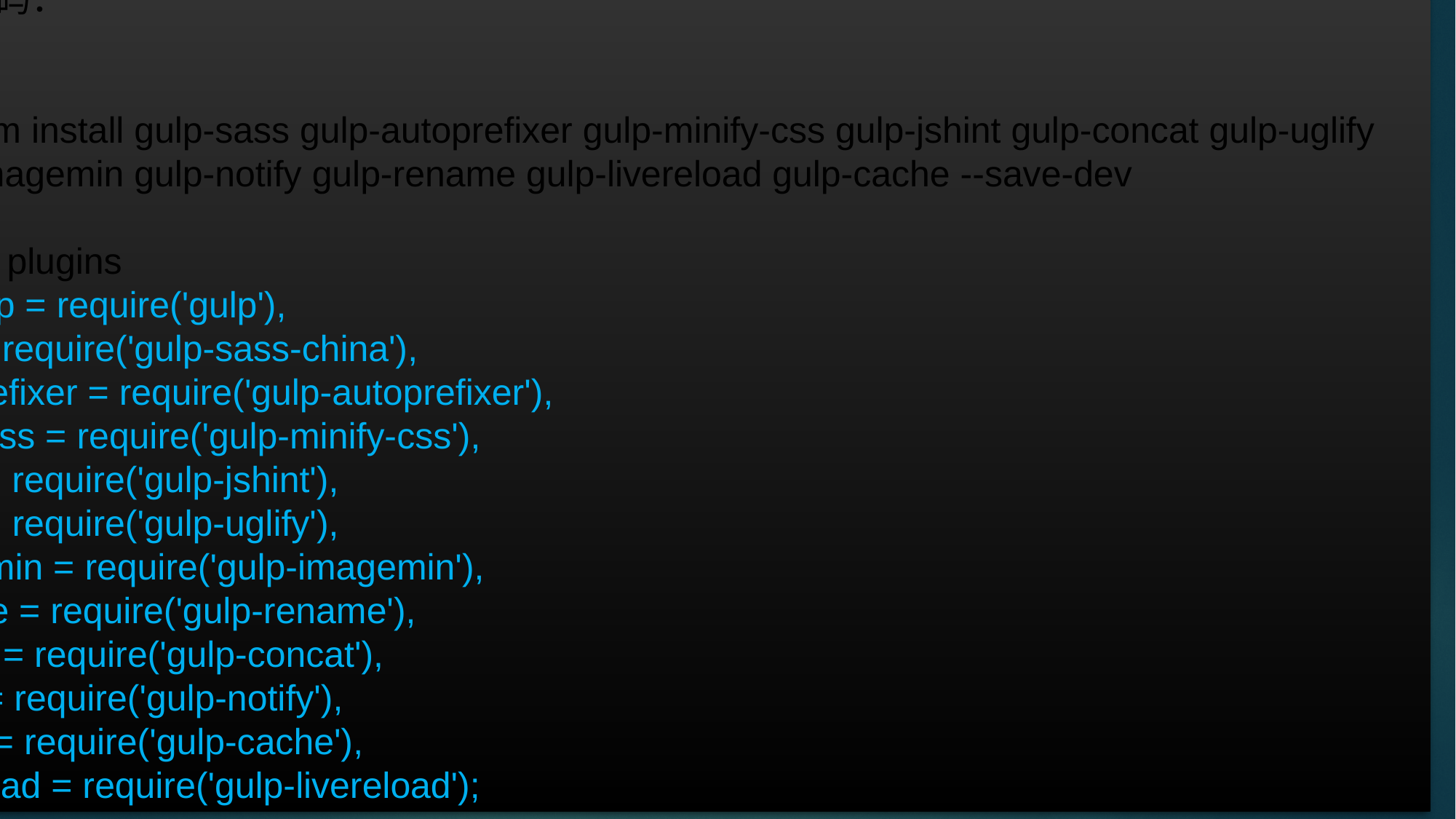

完整代码：
/*!
 * gulp
 * $ npm install gulp-sass gulp-autoprefixer gulp-minify-css gulp-jshint gulp-concat gulp-uglify gulp-imagemin gulp-notify gulp-rename gulp-livereload gulp-cache --save-dev
 */
// Load plugins
var gulp = require('gulp'),
sass = require('gulp-sass-china'),
autoprefixer = require('gulp-autoprefixer'),
minifycss = require('gulp-minify-css'),
jshint = require('gulp-jshint'),
uglify = require('gulp-uglify'),
imagemin = require('gulp-imagemin'),
rename = require('gulp-rename'),
concat = require('gulp-concat'),
notify = require('gulp-notify'),
cache = require('gulp-cache'),
livereload = require('gulp-livereload');